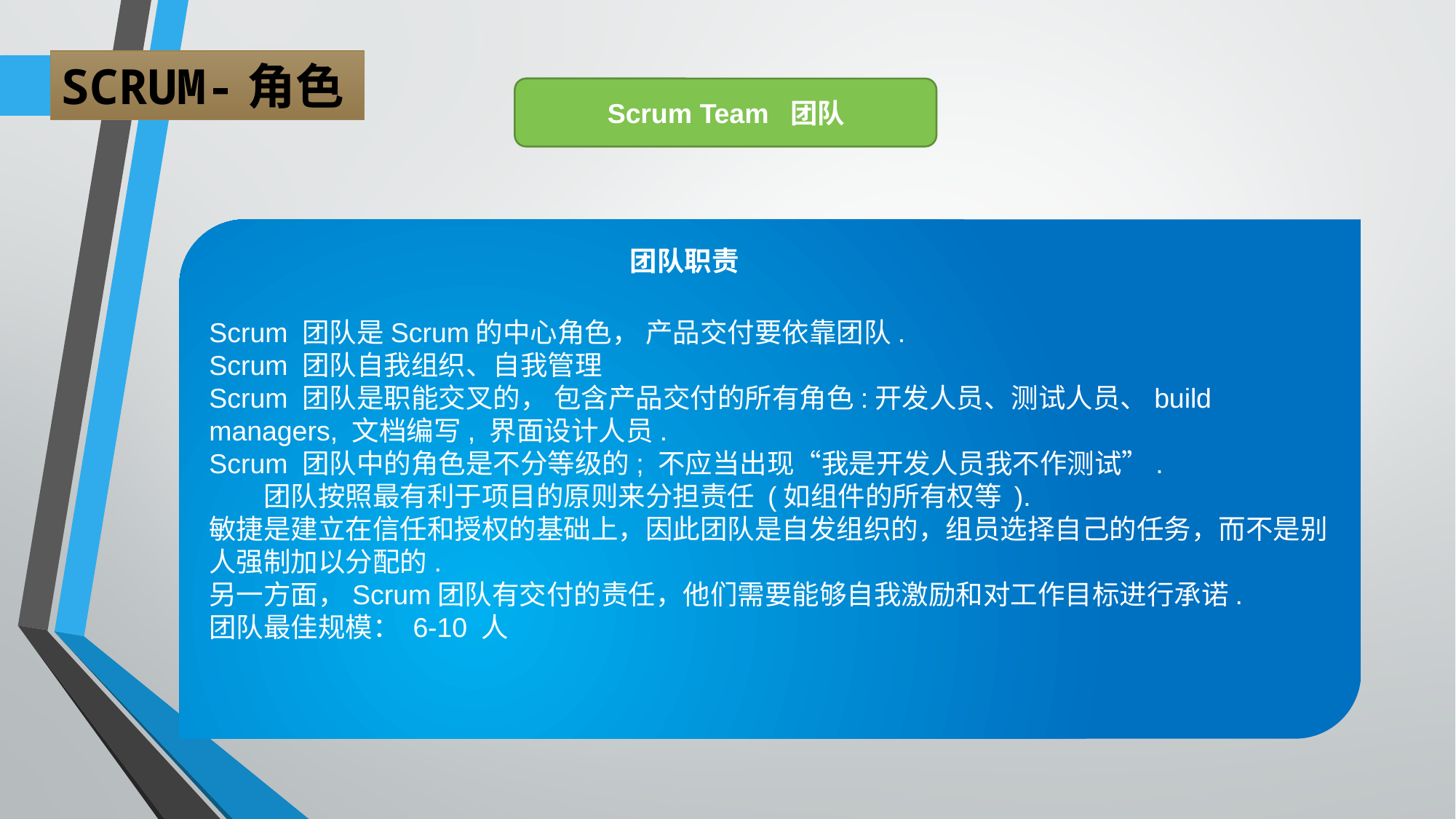

SCRUM-角色

 Scrum Team  团队
Scrum 团队是Scrum的中心角色， 产品交付要依靠团队.
Scrum 团队自我组织、自我管理
Scrum 团队是职能交叉的， 包含产品交付的所有角色:开发人员、测试人员、build managers, 文档编写, 界面设计人员.
Scrum 团队中的角色是不分等级的; 不应当出现“我是开发人员我不作测试”.
团队按照最有利于项目的原则来分担责任 (如组件的所有权等 ).
敏捷是建立在信任和授权的基础上，因此团队是自发组织的，组员选择自己的任务，而不是别人强制加以分配的.
另一方面，Scrum团队有交付的责任，他们需要能够自我激励和对工作目标进行承诺.
团队最佳规模： 6-10 人
团队职责